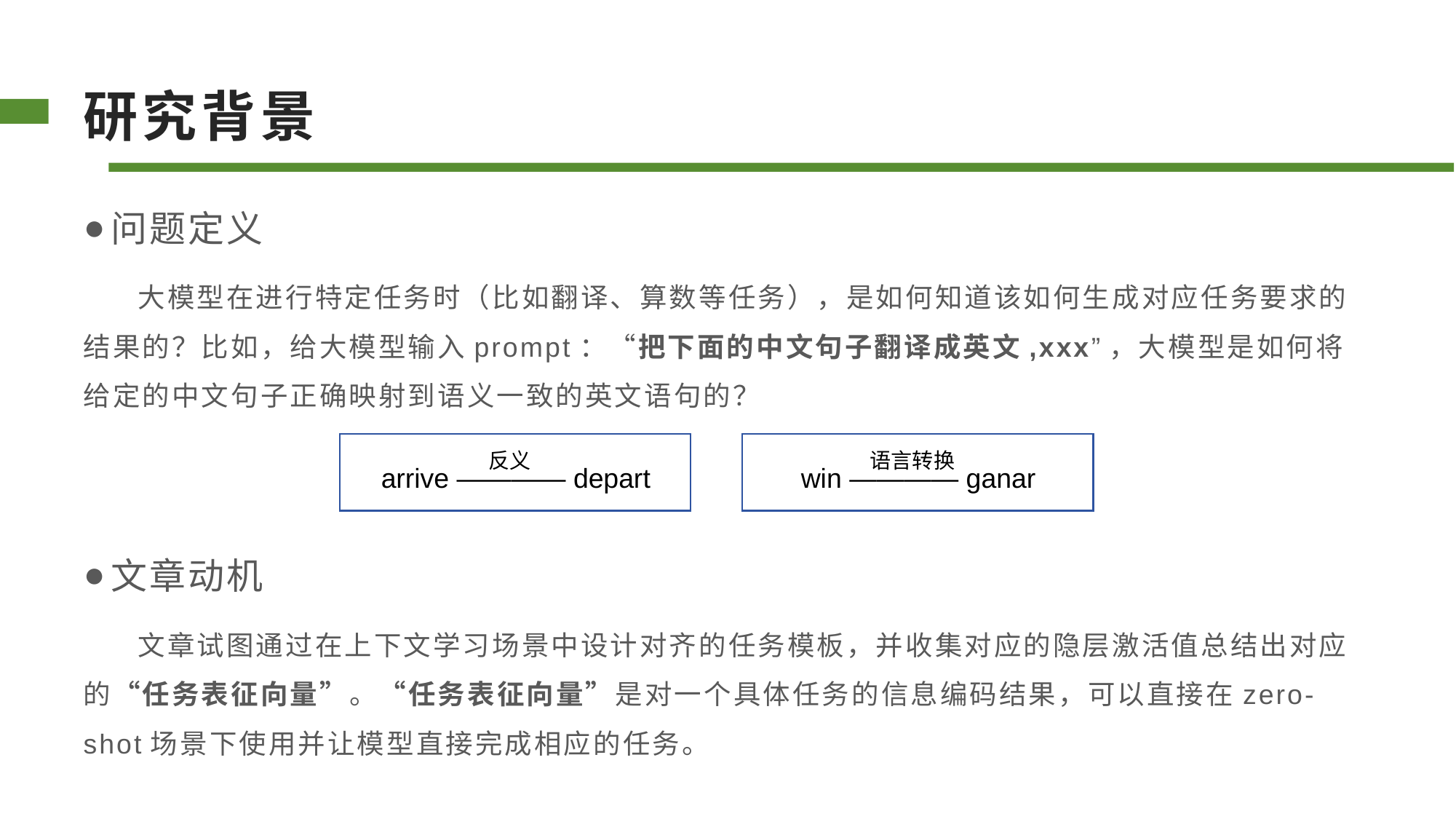

# 研究背景

问题定义
大模型在进行特定任务时（比如翻译、算数等任务），是如何知道该如何生成对应任务要求的结果的？比如，给大模型输入prompt：“把下面的中文句子翻译成英文,xxx”，大模型是如何将给定的中文句子正确映射到语义一致的英文语句的？

反义
arrive ———— depart

语言转换
win ———— ganar
文章动机
文章试图通过在上下文学习场景中设计对齐的任务模板，并收集对应的隐层激活值总结出对应的“任务表征向量”。“任务表征向量”是对一个具体任务的信息编码结果，可以直接在zero-shot场景下使用并让模型直接完成相应的任务。